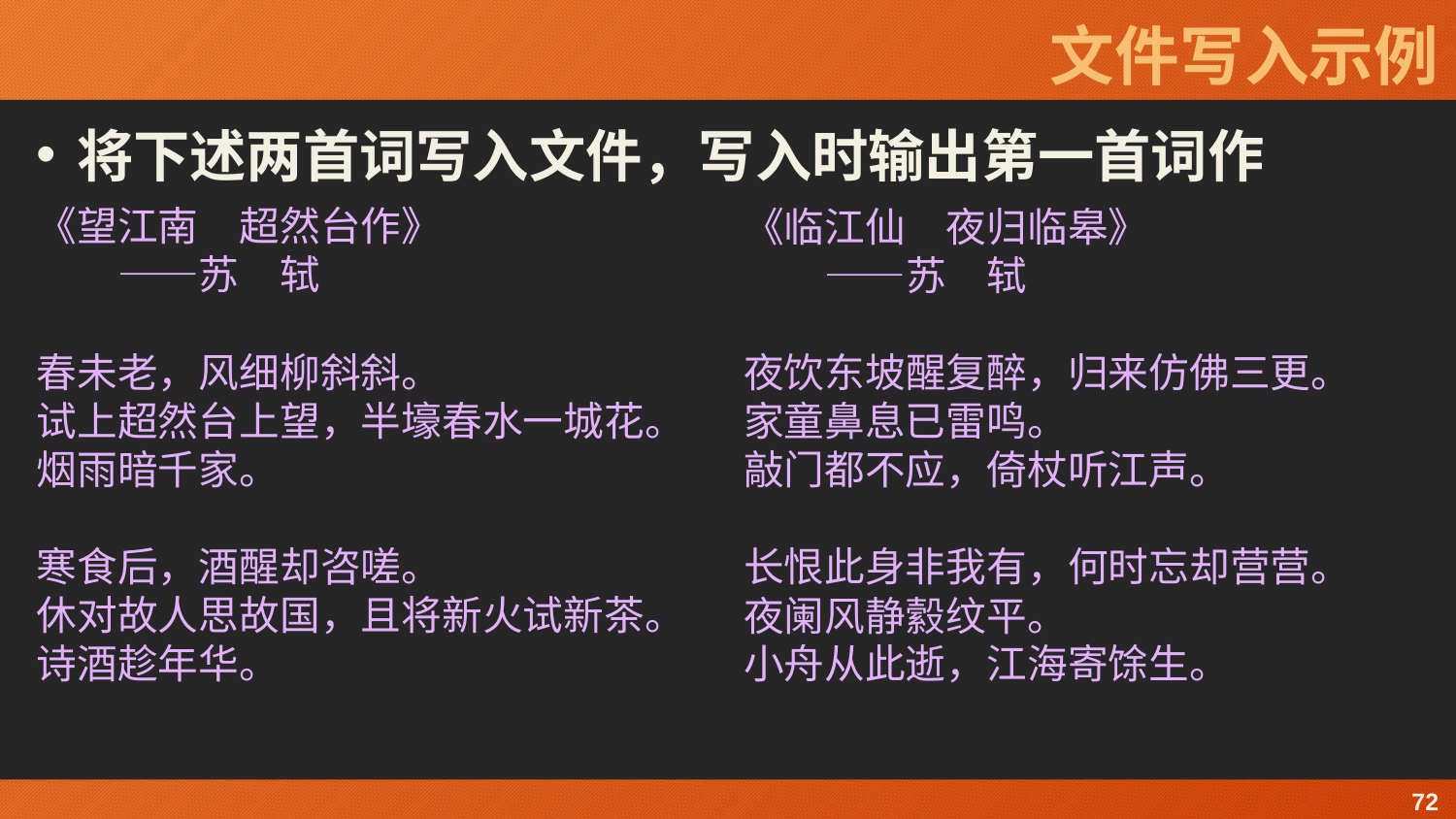

# 文件写入示例
将下述两首词写入文件，写入时输出第一首词作
《望江南　超然台作》
　　——苏　轼

春未老，风细柳斜斜。
试上超然台上望，半壕春水一城花。
烟雨暗千家。

寒食后，酒醒却咨嗟。
休对故人思故国，且将新火试新茶。
诗酒趁年华。
《临江仙　夜归临皋》
　　——苏　轼

夜饮东坡醒复醉，归来仿佛三更。
家童鼻息已雷鸣。
敲门都不应，倚杖听江声。

长恨此身非我有，何时忘却营营。
夜阑风静縠纹平。
小舟从此逝，江海寄馀生。
72